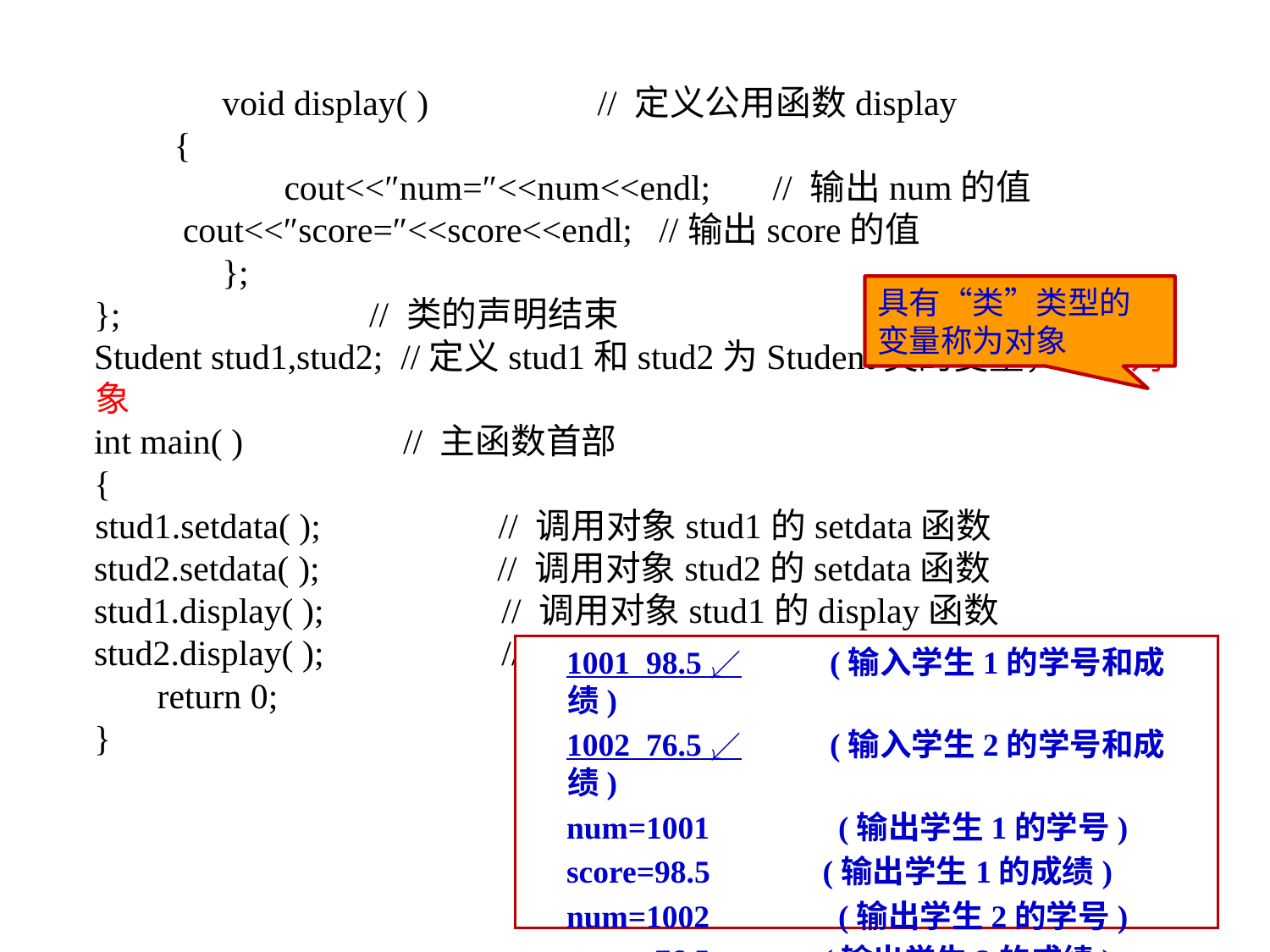

void display( )                   // 定义公用函数display
         {
		       cout<<″num=″<<num<<endl;       // 输出num的值
          cout<<″score=″<<score<<endl;   //输出score的值
		};
};                            // 类的声明结束
Student stud1,stud2;  //定义stud1和stud2为Student类的变量，称为对象
int main( )                  // 主函数首部
{
	stud1.setdata( );                    // 调用对象stud1的setdata函数
stud2.setdata( );                    // 调用对象stud2的setdata函数
stud1.display( );                    // 调用对象stud1的display函数
stud2.display( );                    // 调用对象stud2的display函数
	       return 0;
}
具有“类”类型的变量称为对象
1001  98.5 ↙           (输入学生1的学号和成绩)
1002  76.5 ↙           (输入学生2的学号和成绩)
num=1001                (输出学生1的学号)
score=98.5              (输出学生1的成绩)
num=1002                (输出学生2的学号)
score=76.5              (输出学生2的成绩)